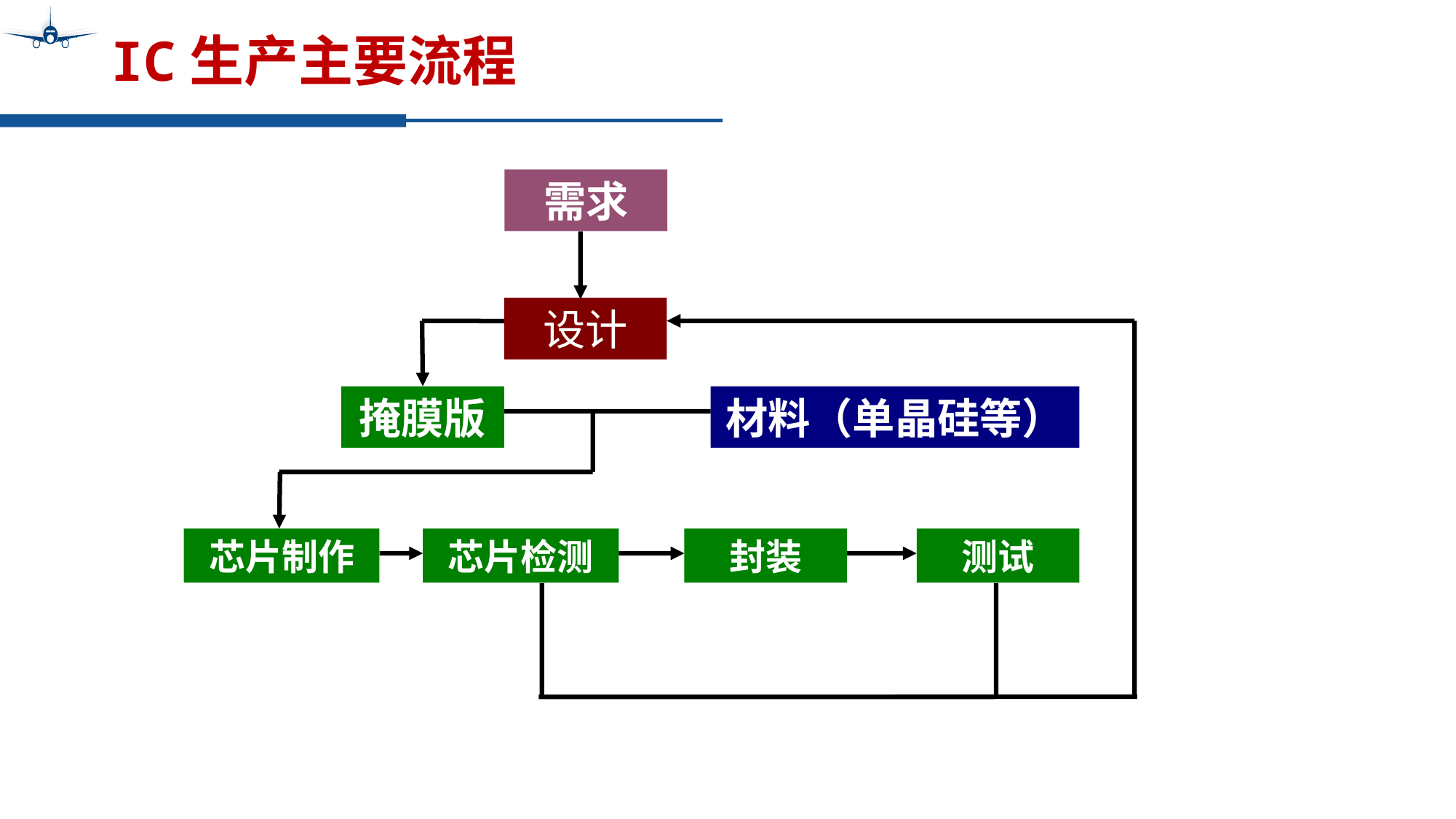

# IC生产主要流程
需求

设计

掩膜版
材料（单晶硅等）

芯片制作
芯片检测
封装
测试